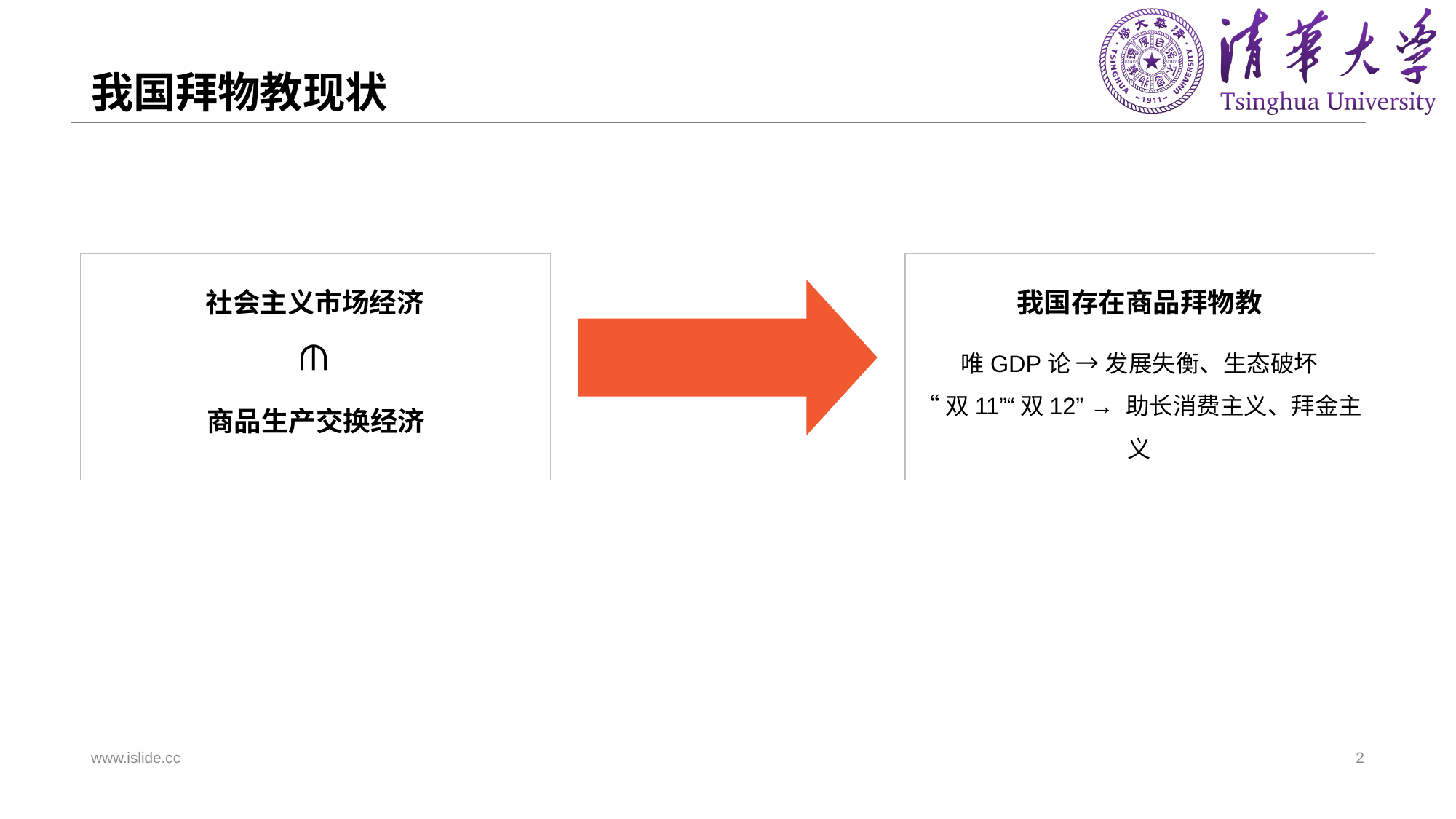

# 我国拜物教现状

社会主义市场经济

我国存在商品拜物教
唯GDP论 → 发展失衡、生态破坏
“双11”“双12” → 助长消费主义、拜金主义

∈
商品生产交换经济
www.islide.cc
2